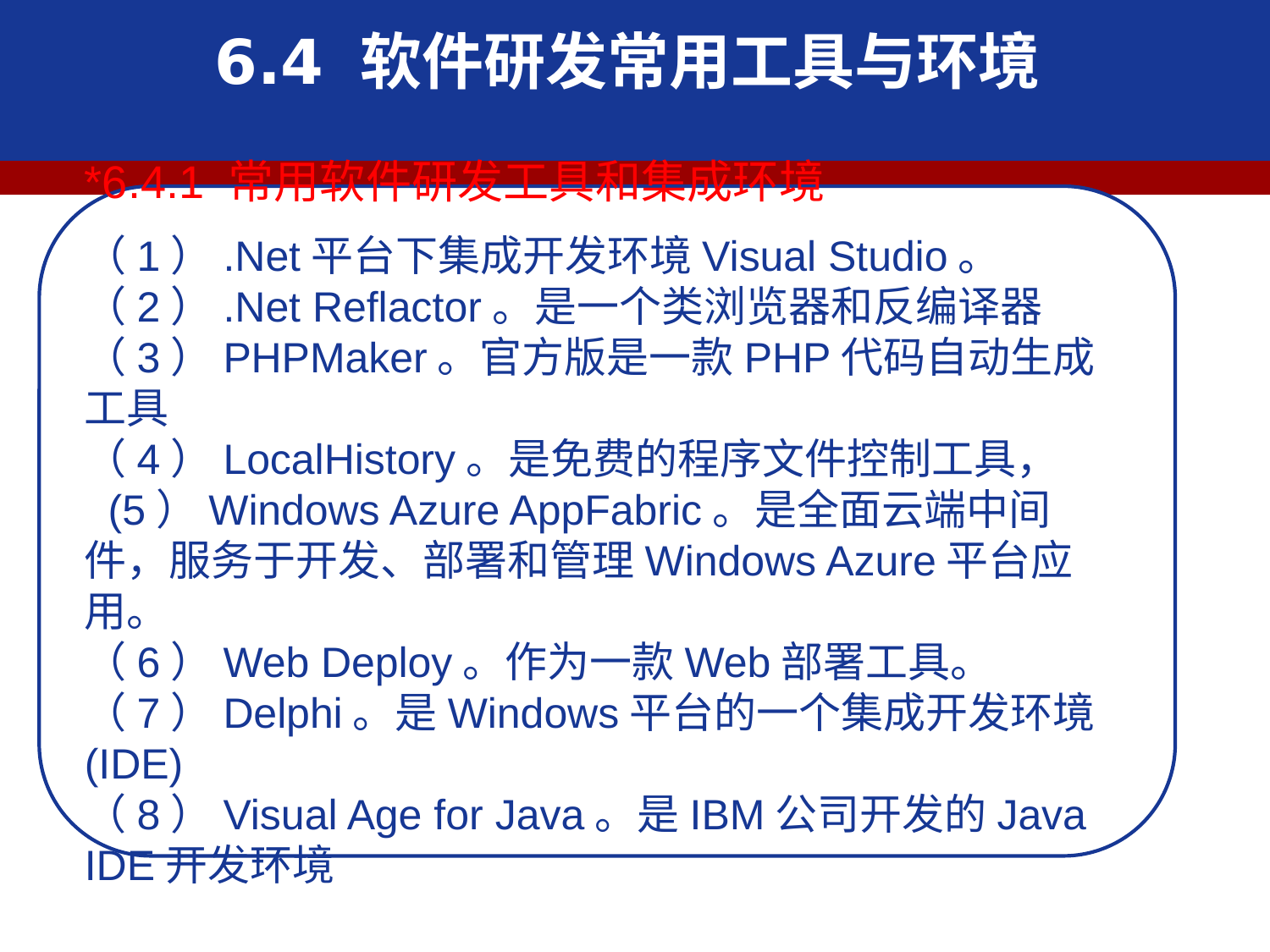

6.4 软件研发常用工具与环境

*6.4.1 常用软件研发工具和集成环境
（1）.Net平台下集成开发环境Visual Studio。 （2）.Net Reflactor。是一个类浏览器和反编译器
（3）PHPMaker。官方版是一款PHP代码自动生成工具
（4）LocalHistory。是免费的程序文件控制工具，
  (5）Windows Azure AppFabric。是全面云端中间件，服务于开发、部署和管理Windows Azure平台应用。
（6）Web Deploy。作为一款Web部署工具。
（7）Delphi。是Windows平台的一个集成开发环境(IDE)
（8）Visual Age for Java。是IBM公司开发的Java IDE开发环境